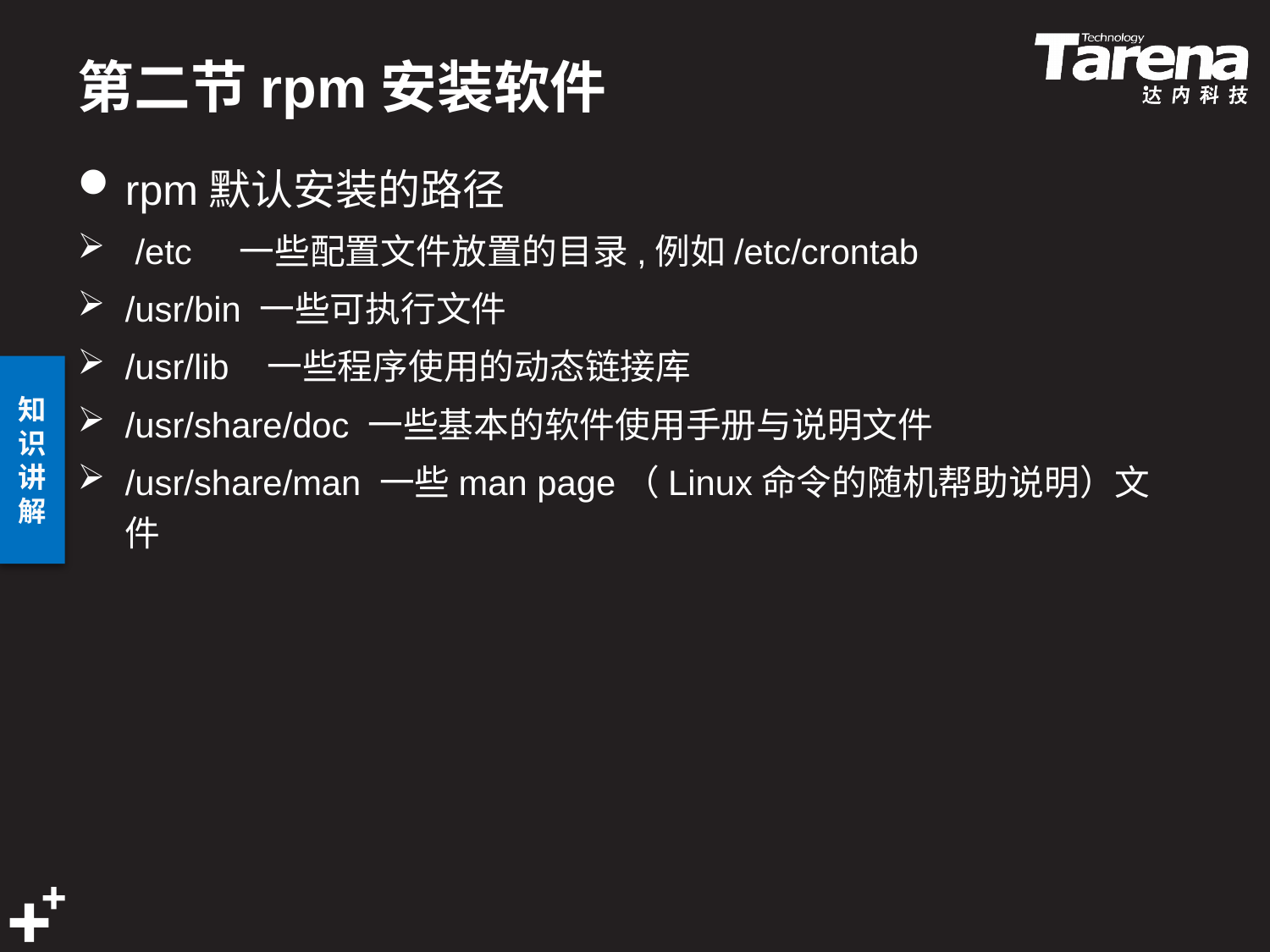

# 第二节rpm安装软件
rpm默认安装的路径
 /etc    一些配置文件放置的目录,例如/etc/crontab
/usr/bin 一些可执行文件
/usr/lib   一些程序使用的动态链接库
/usr/share/doc 一些基本的软件使用手册与说明文件
/usr/share/man 一些man page（Linux命令的随机帮助说明）文件